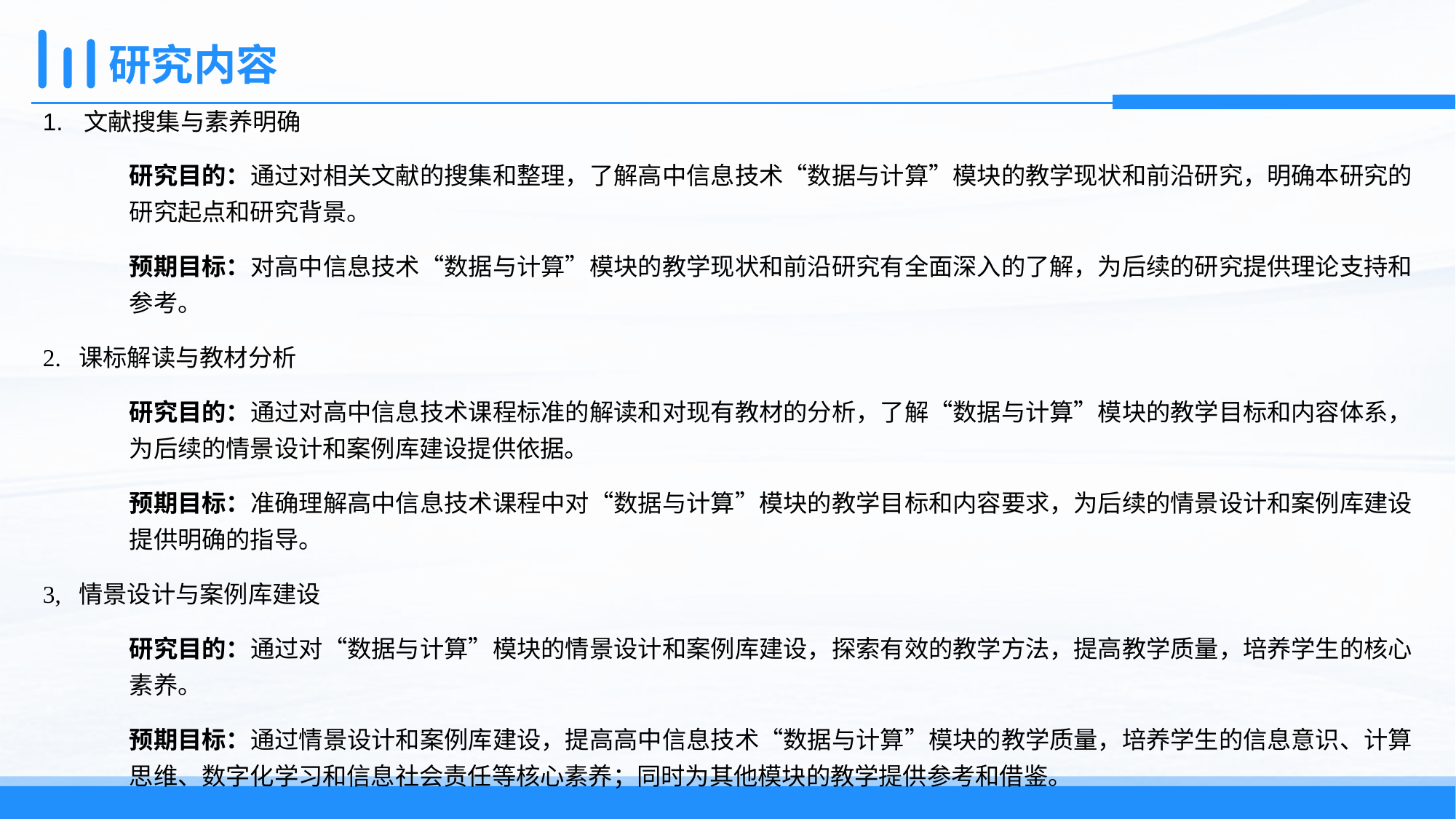

# 研究内容
文献搜集与素养明确
研究目的：通过对相关文献的搜集和整理，了解高中信息技术“数据与计算”模块的教学现状和前沿研究，明确本研究的研究起点和研究背景。
预期目标：对高中信息技术“数据与计算”模块的教学现状和前沿研究有全面深入的了解，为后续的研究提供理论支持和参考。
2.  课标解读与教材分析
研究目的：通过对高中信息技术课程标准的解读和对现有教材的分析，了解“数据与计算”模块的教学目标和内容体系，为后续的情景设计和案例库建设提供依据。
预期目标：准确理解高中信息技术课程中对“数据与计算”模块的教学目标和内容要求，为后续的情景设计和案例库建设提供明确的指导。
3,  情景设计与案例库建设
研究目的：通过对“数据与计算”模块的情景设计和案例库建设，探索有效的教学方法，提高教学质量，培养学生的核心素养。
预期目标：通过情景设计和案例库建设，提高高中信息技术“数据与计算”模块的教学质量，培养学生的信息意识、计算思维、数字化学习和信息社会责任等核心素养；同时为其他模块的教学提供参考和借鉴。